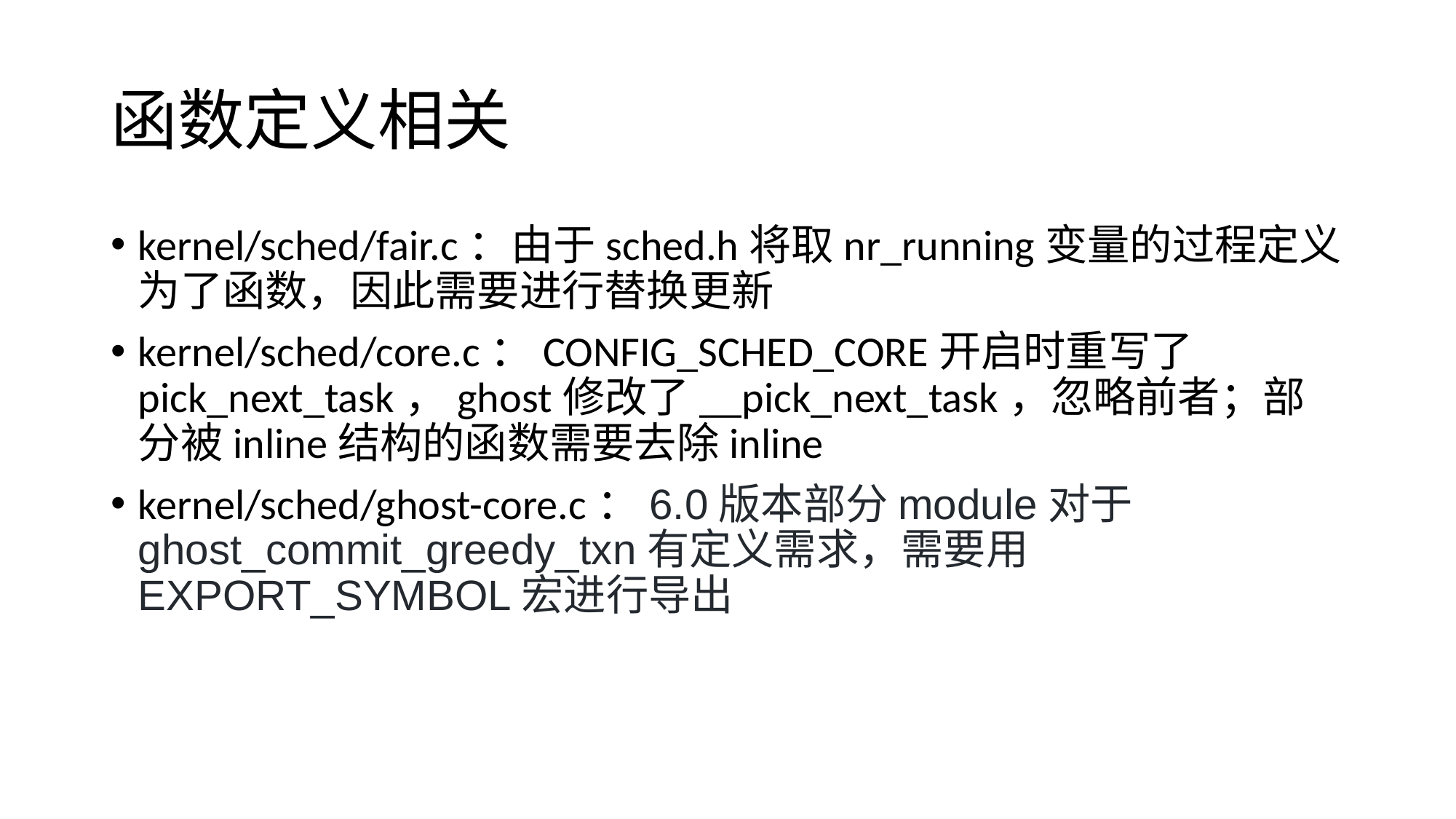

# 函数定义相关
kernel/sched/fair.c：由于sched.h将取nr_running变量的过程定义为了函数，因此需要进行替换更新
kernel/sched/core.c：CONFIG_SCHED_CORE开启时重写了pick_next_task，ghost修改了__pick_next_task，忽略前者；部分被inline结构的函数需要去除inline
kernel/sched/ghost-core.c：6.0版本部分module对于ghost_commit_greedy_txn有定义需求，需要用EXPORT_SYMBOL宏进行导出